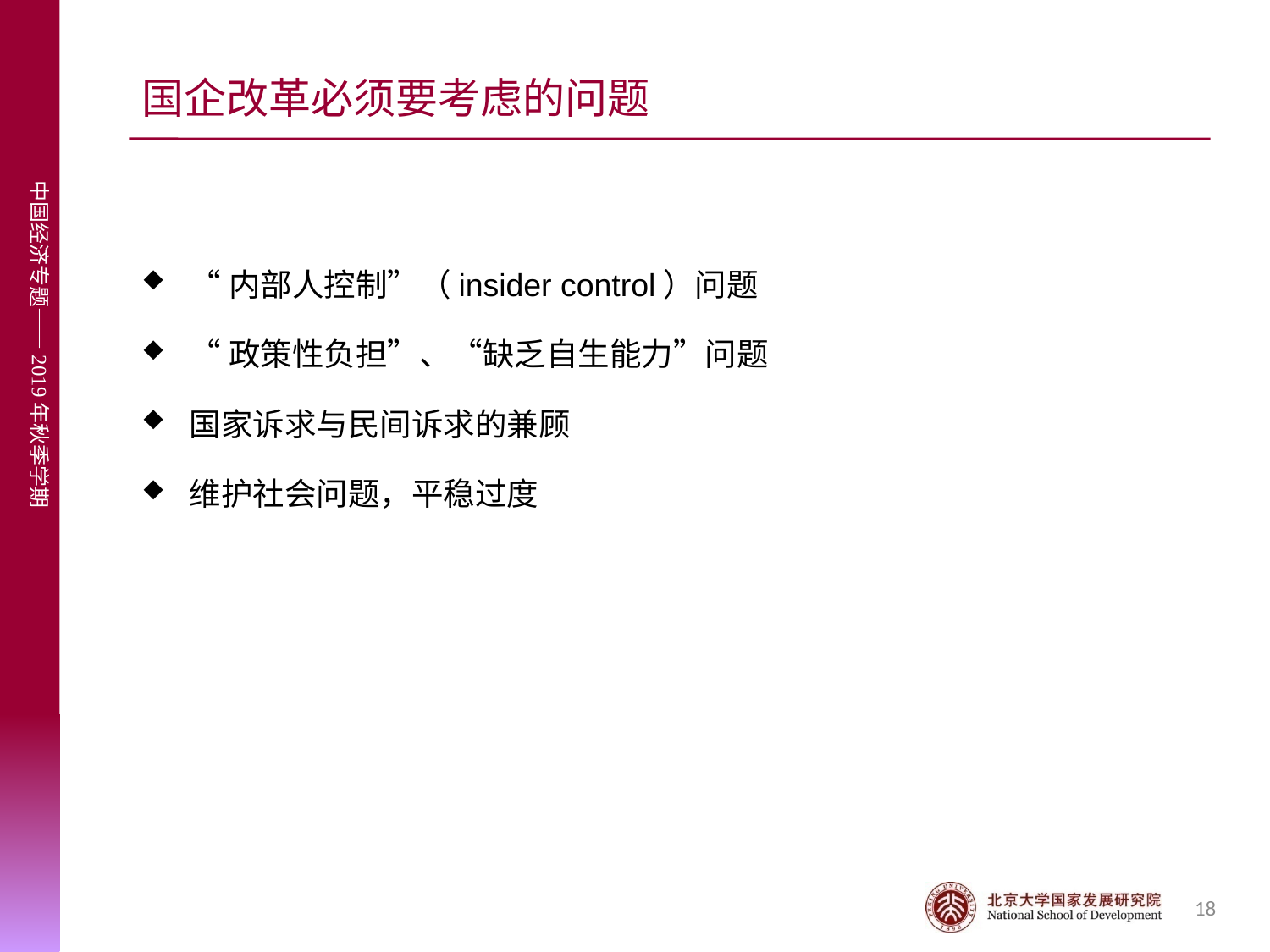

# 国企改革必须要考虑的问题

“内部人控制”（insider control）问题
“政策性负担”、“缺乏自生能力”问题
国家诉求与民间诉求的兼顾
维护社会问题，平稳过度
18